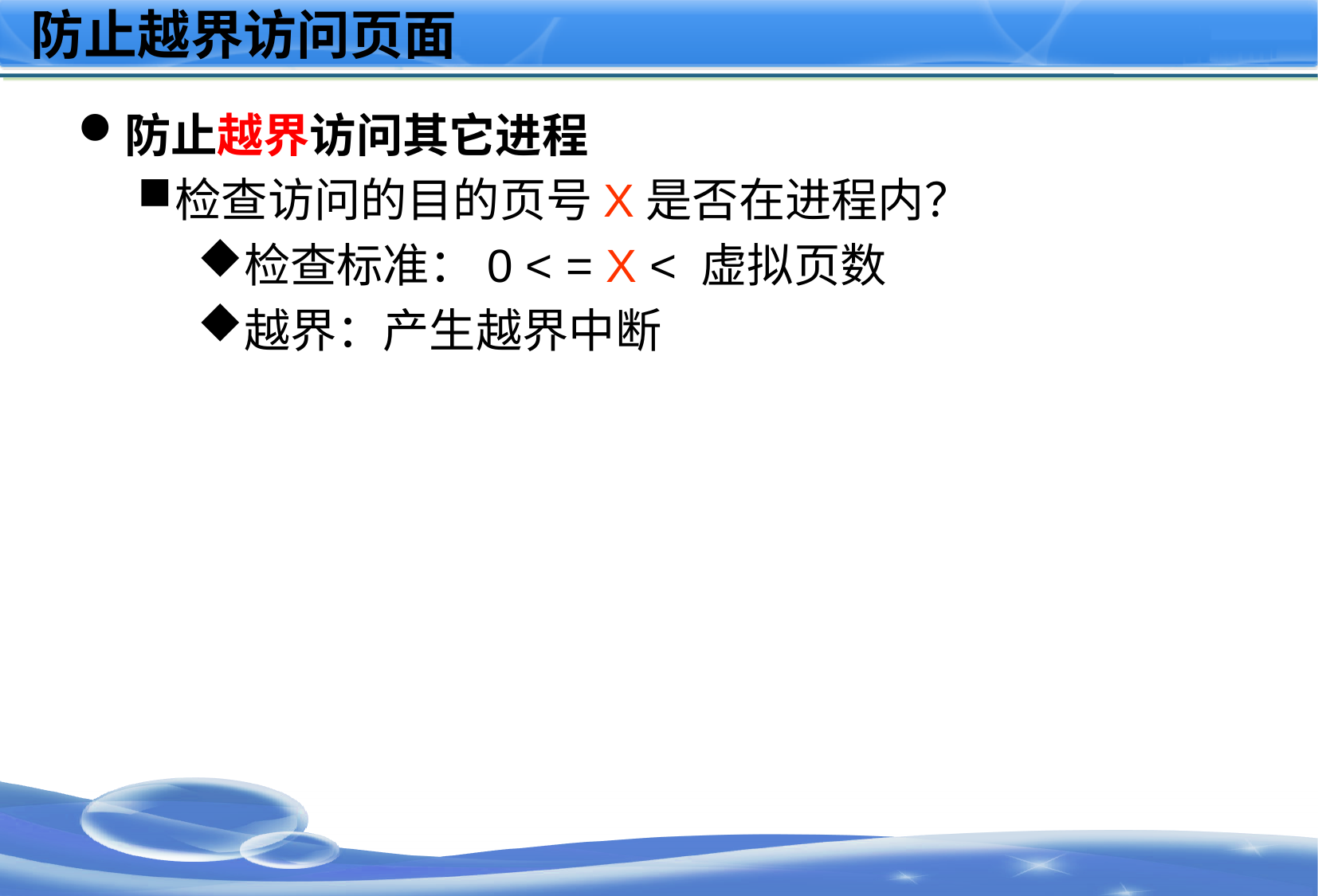

# 防止越界访问页面
防止越界访问其它进程
检查访问的目的页号X是否在进程内？
检查标准：0 < = X < 虚拟页数
越界：产生越界中断